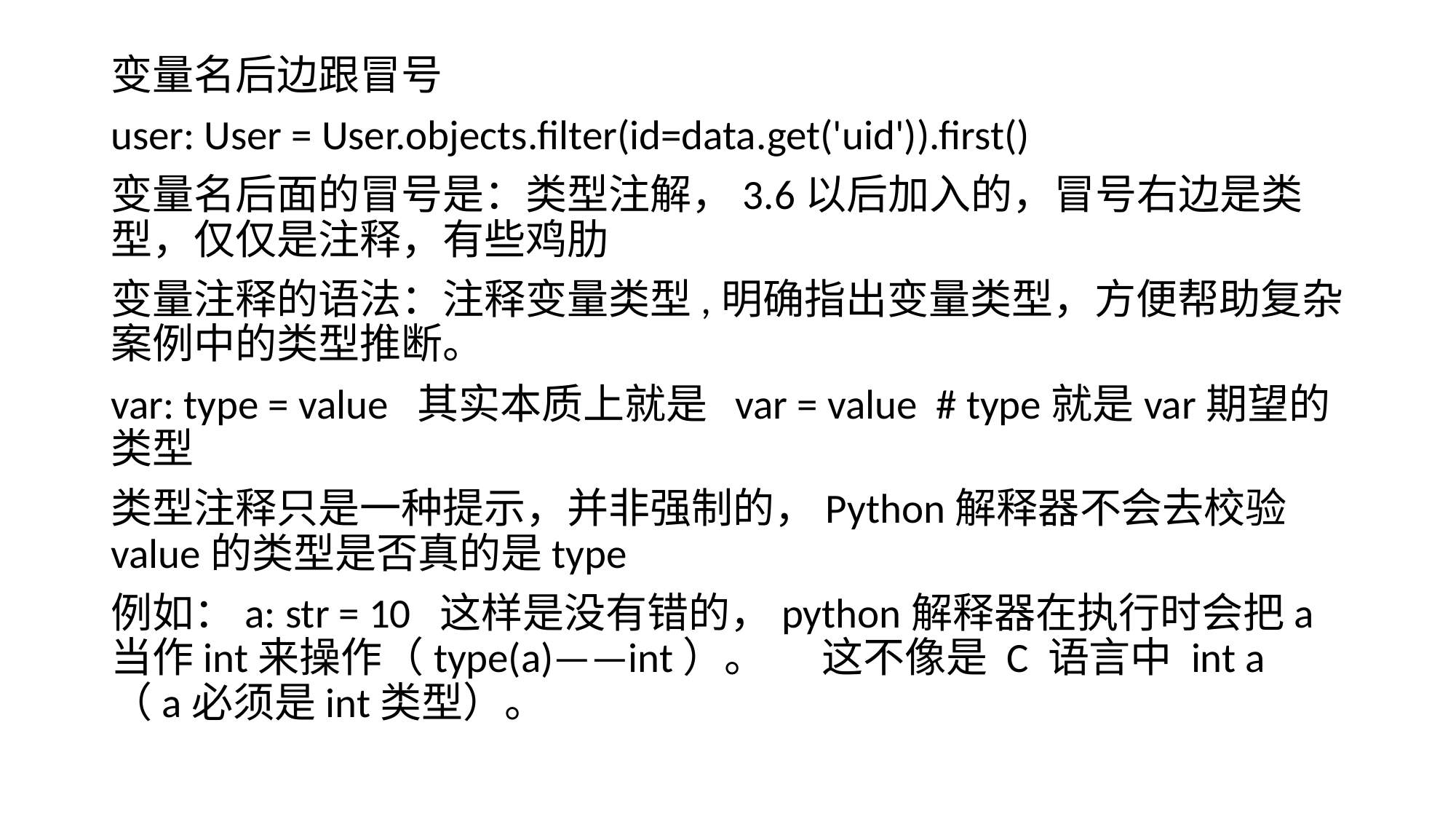

变量名后边跟冒号
user: User = User.objects.filter(id=data.get('uid')).first()
变量名后面的冒号是：类型注解，3.6以后加入的，冒号右边是类型，仅仅是注释，有些鸡肋
变量注释的语法：注释变量类型,明确指出变量类型，方便帮助复杂案例中的类型推断。
var: type = value  其实本质上就是  var = value  # type就是var期望的类型
类型注释只是一种提示，并非强制的，Python解释器不会去校验value的类型是否真的是type
例如：a: str = 10  这样是没有错的，python解释器在执行时会把a当作int来操作（type(a)——int）。      这不像是 C 语言中 int a（a必须是int类型）。